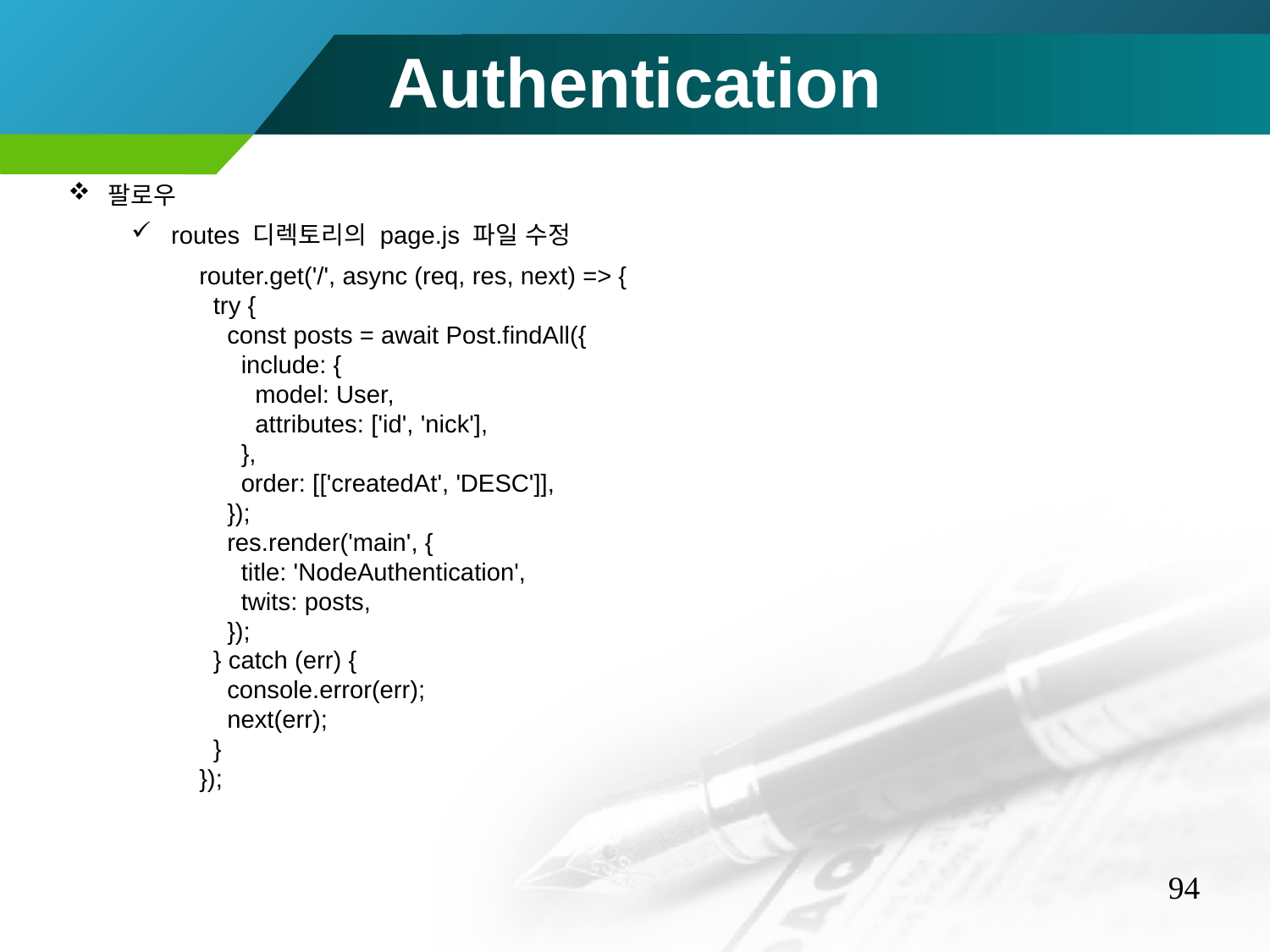

Authentication
팔로우
routes 디렉토리의 page.js 파일 수정
router.get('/', async (req, res, next) => {
  try {
    const posts = await Post.findAll({
      include: {
        model: User,
        attributes: ['id', 'nick'],
      },
      order: [['createdAt', 'DESC']],
    });
    res.render('main', {
      title: 'NodeAuthentication',
      twits: posts,
    });
  } catch (err) {
    console.error(err);
    next(err);
  }
});
94